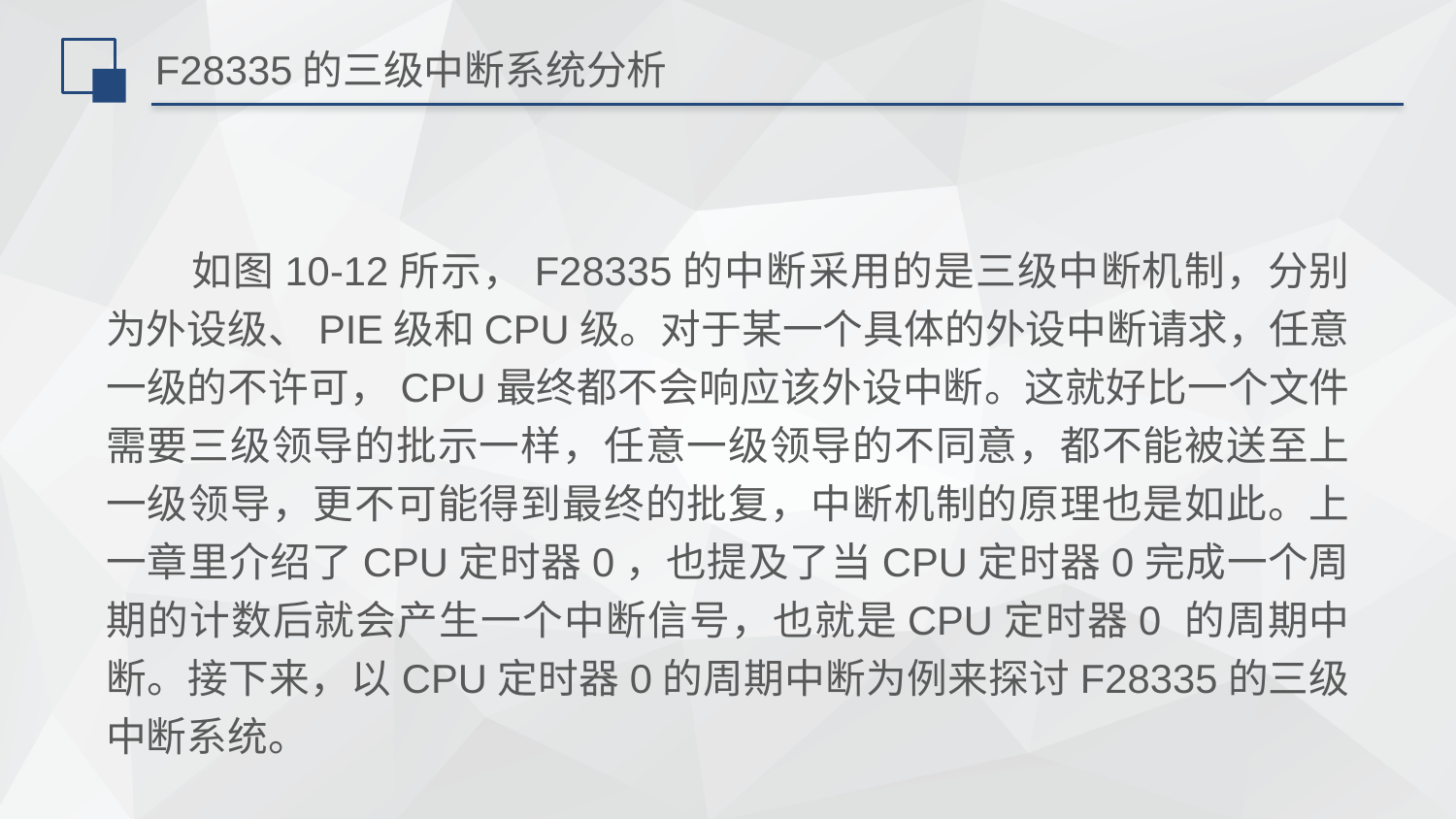

# F28335的三级中断系统分析
如图10-12所示，F28335的中断采用的是三级中断机制，分别为外设级、PIE级和CPU级。对于某一个具体的外设中断请求，任意一级的不许可，CPU最终都不会响应该外设中断。这就好比一个文件需要三级领导的批示一样，任意一级领导的不同意，都不能被送至上一级领导，更不可能得到最终的批复，中断机制的原理也是如此。上一章里介绍了CPU定时器0，也提及了当CPU定时器0完成一个周期的计数后就会产生一个中断信号，也就是CPU定时器0 的周期中断。接下来，以CPU定时器0的周期中断为例来探讨F28335的三级中断系统。